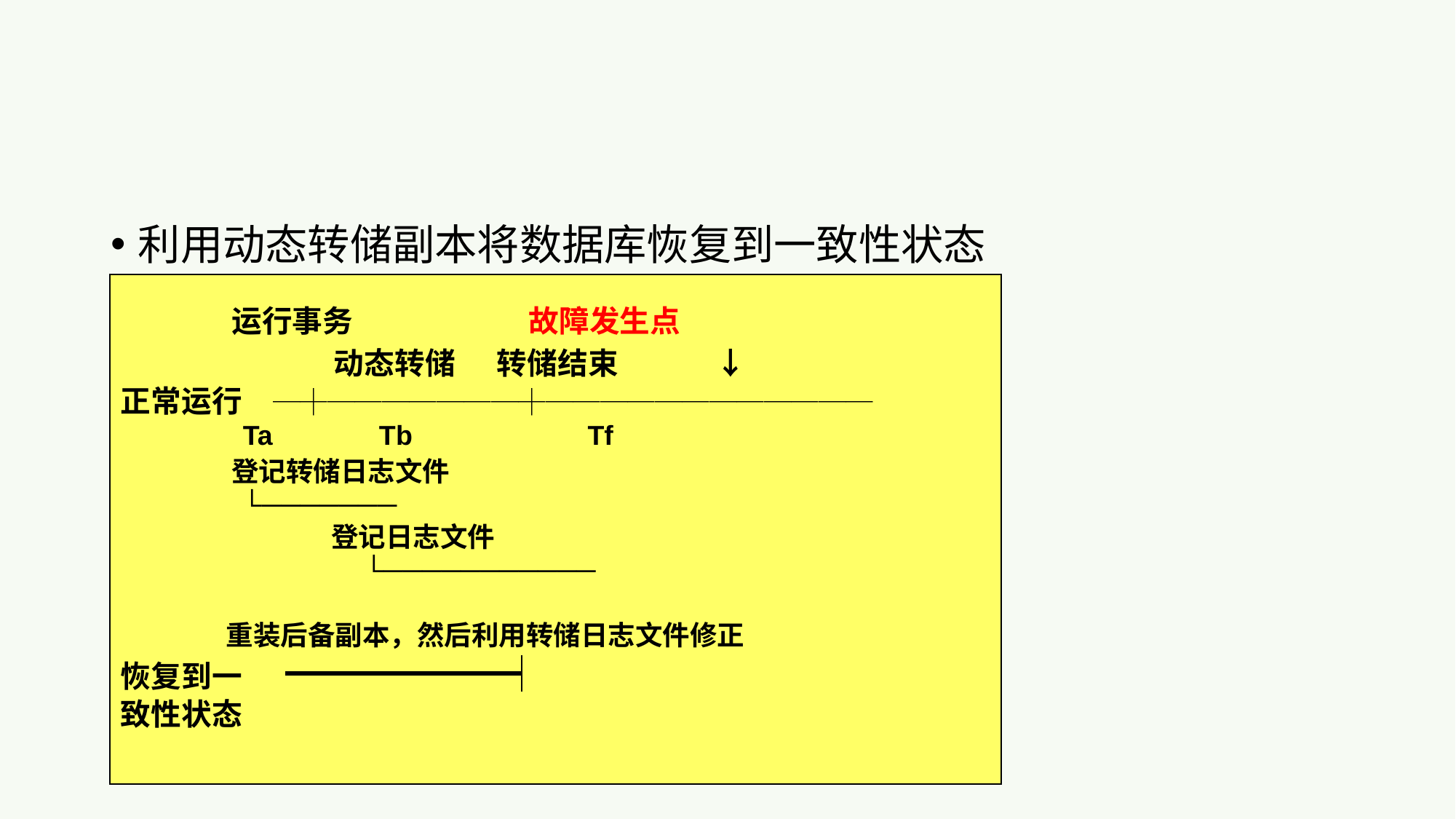

#
利用动态转储副本将数据库恢复到一致性状态
               运行事务 　                       故障发生点
                         动态转储      转储结束              ↓
正常运行     ─┼───────┼────────────
                Ta              Tb                       Tf
               登记转储日志文件
                └───────
                                 登记日志文件
                                └───────────

                重装后备副本，然后利用转储日志文件修正
恢复到一       ━━━━━━┥
致性状态